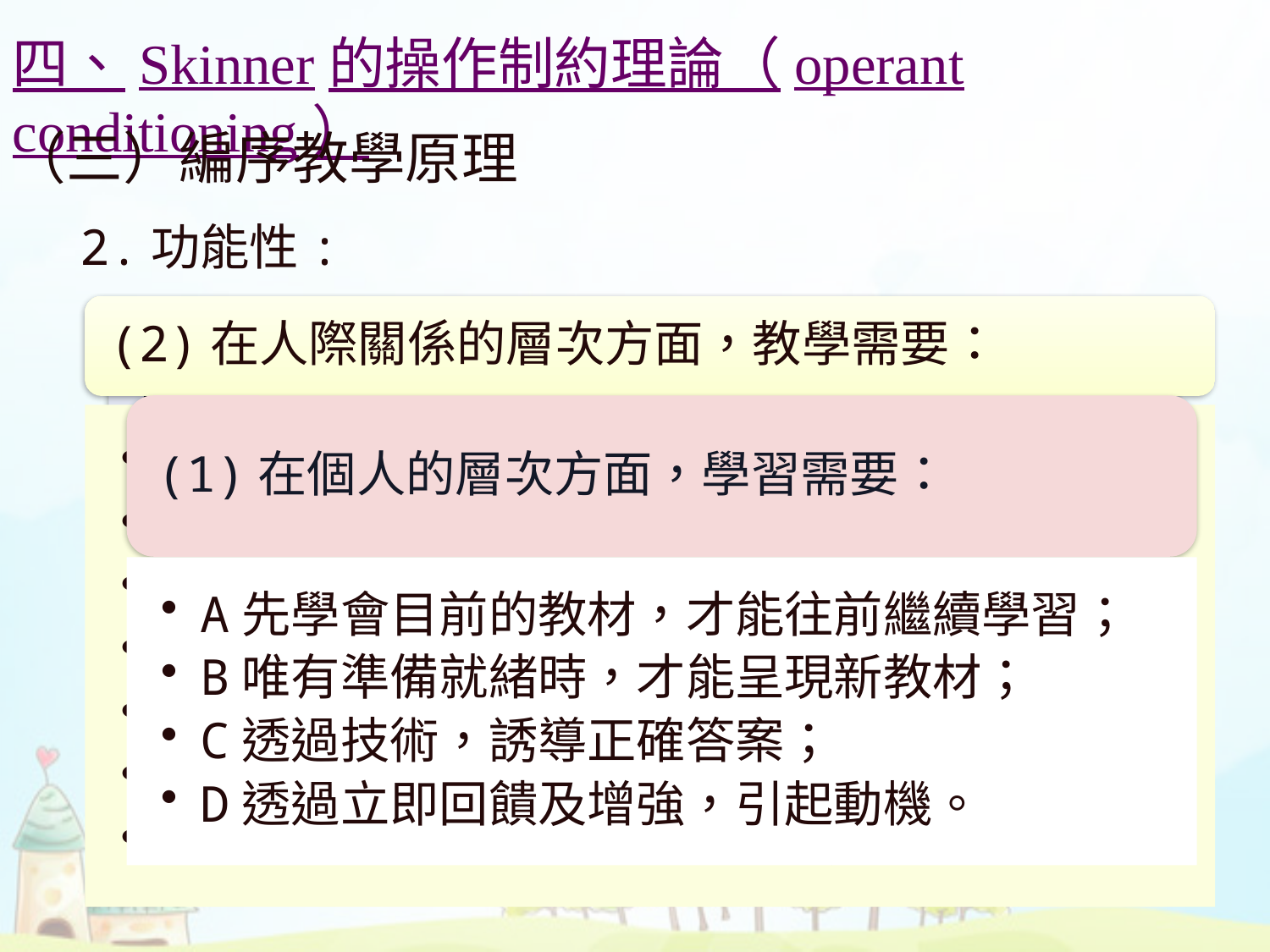

四、Skinner的操作制約理論（operant conditioning）
（三）編序教學原理
2.功能性:
(2)在人際關係的層次方面，教學需要：
A界定教學的內容；
B按順序編排；
C在刺激的控制下，帶動學生反應；
D遷移並增加控制；
E統整以前資料和新資料以維持行為強度；
F教材編序以便95％的正確反應；
G少於95％的正確反應，應負起責任。
(3)在文化的層次方面，教育需要：
A編序人員帶領學生把握編序人員的要點；
B學生帶領編序把握學習的要點。這樣可以確保知識得以保存在文化中，也可以有效地分析。
(1)在個人的層次方面，學習需要：
A先學會目前的教材，才能往前繼續學習；
B唯有準備就緒時，才能呈現新教材；
C透過技術，誘導正確答案；
D透過立即回饋及增強，引起動機。